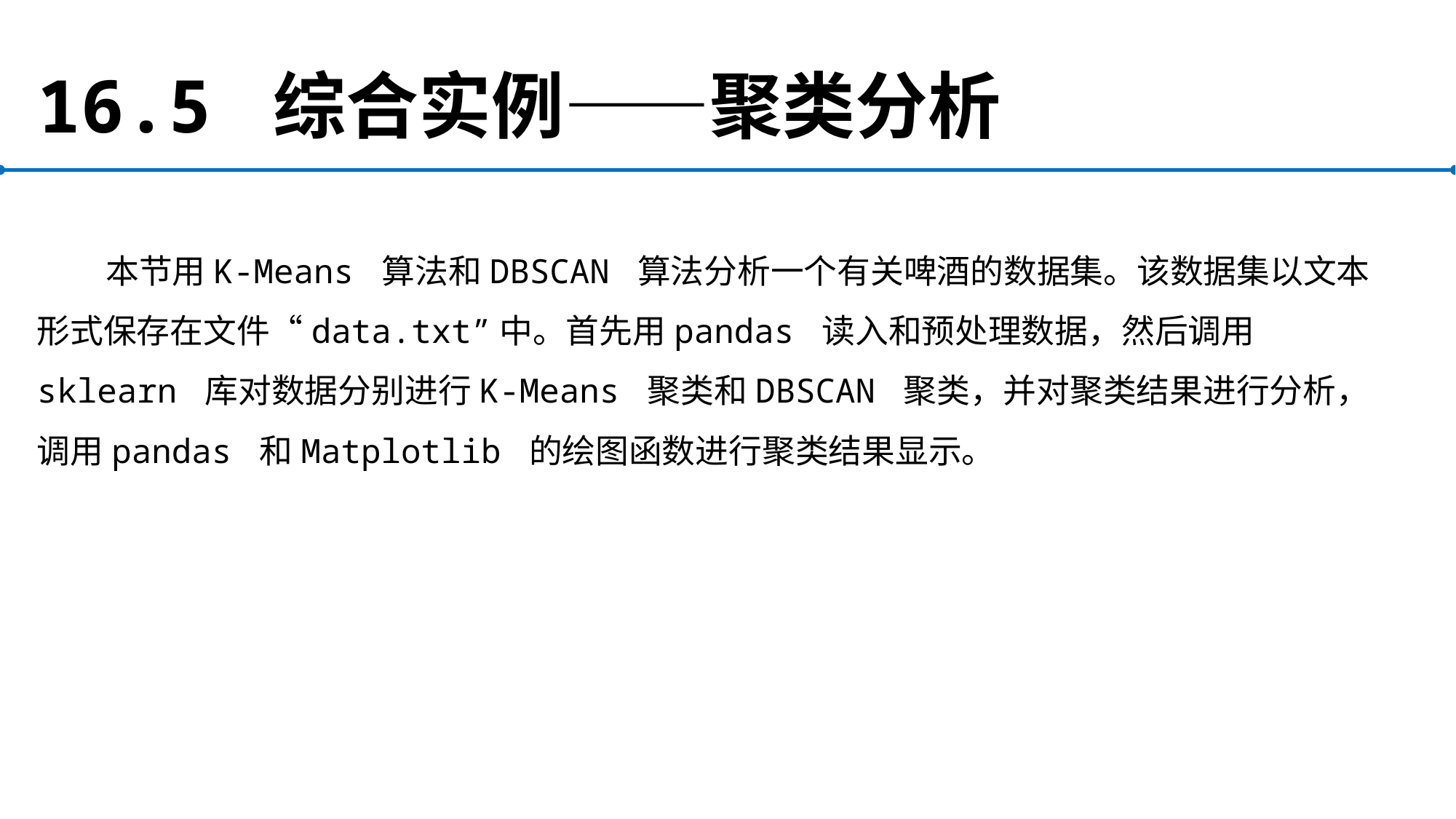

# 16.5 综合实例——聚类分析
本节用K-Means 算法和DBSCAN 算法分析一个有关啤酒的数据集。该数据集以文本形式保存在文件“data.txt”中。首先用pandas 读入和预处理数据，然后调用sklearn 库对数据分别进行K-Means 聚类和DBSCAN 聚类，并对聚类结果进行分析，调用pandas 和Matplotlib 的绘图函数进行聚类结果显示。